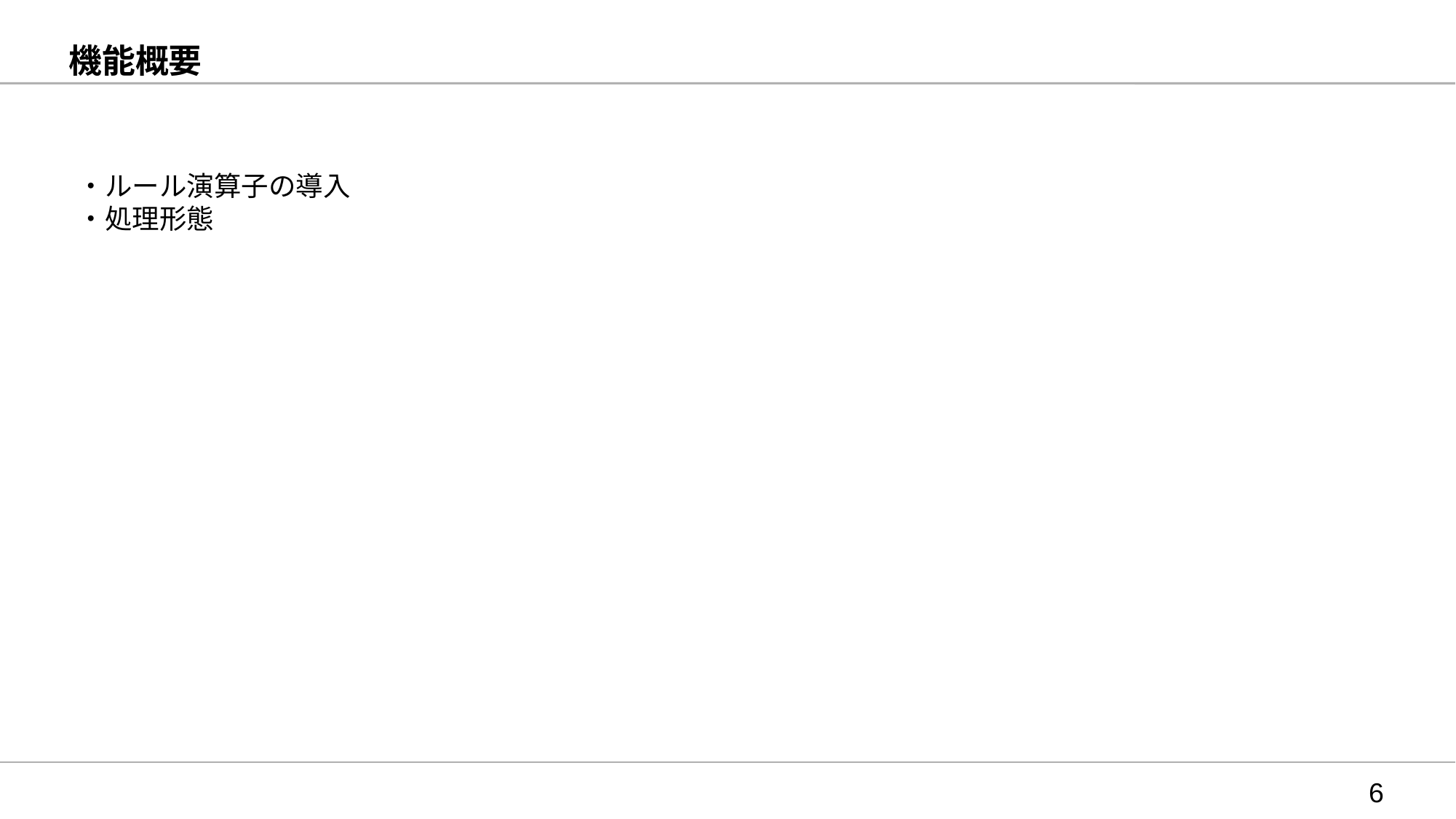

# 機能概要
※調査用メモ
既存システムのプロパティ値
・ルール演算子の導入
・処理形態
SC_MainPDPurpose
6